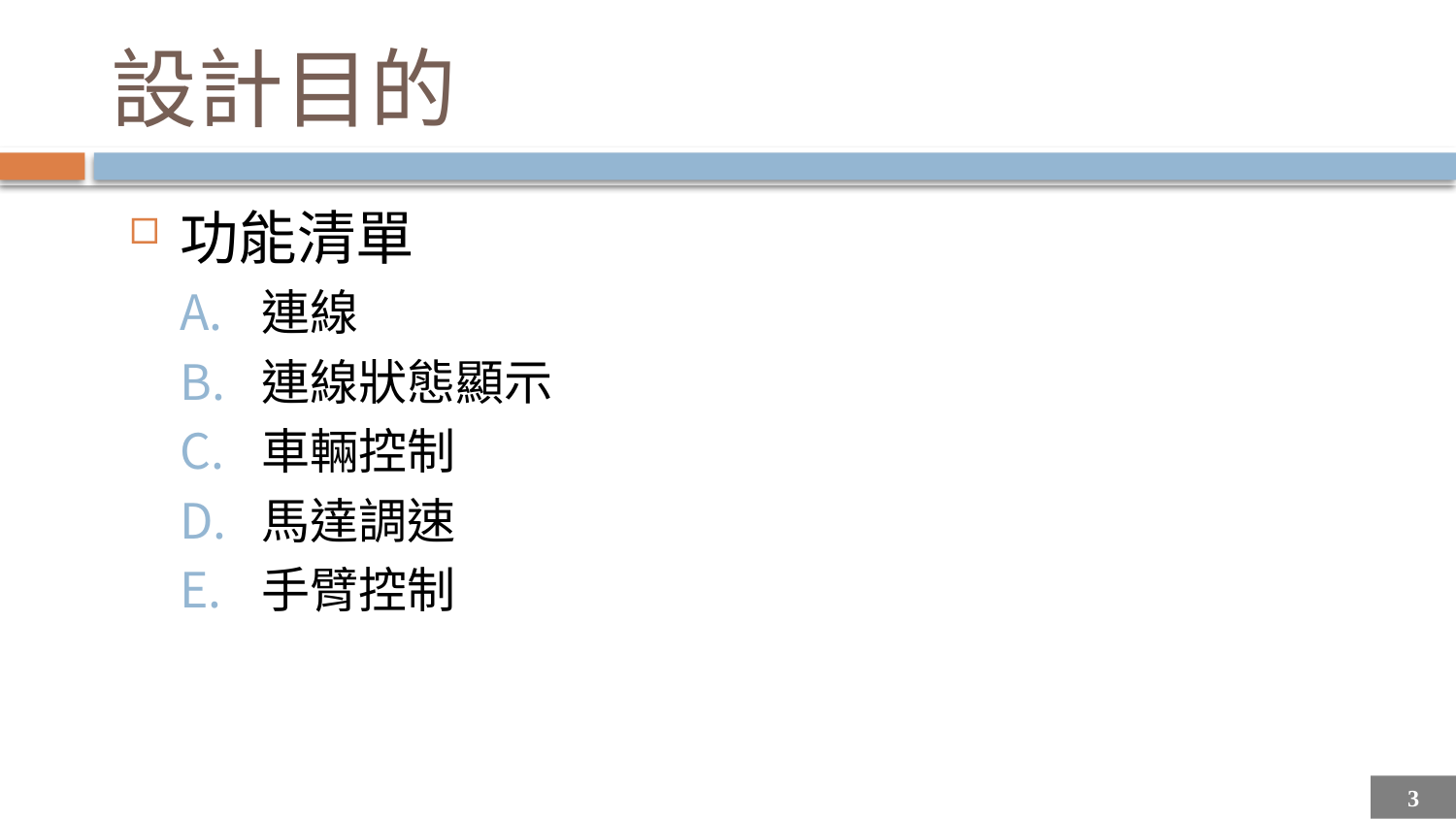

# 設計目的
功能清單
連線
連線狀態顯示
車輛控制
馬達調速
手臂控制
3